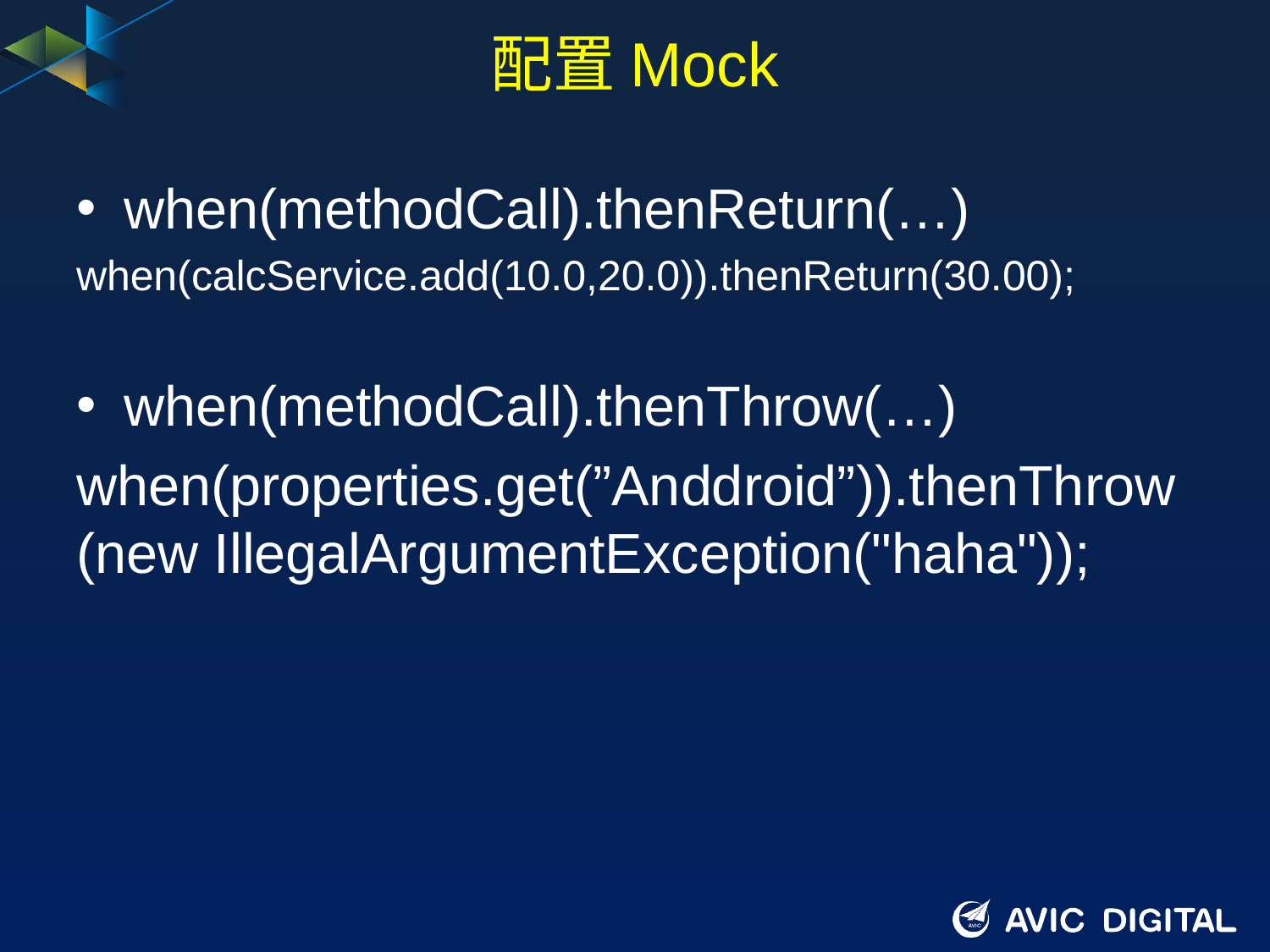

# 配置Mock
when(methodCall).thenReturn(…)
when(calcService.add(10.0,20.0)).thenReturn(30.00);

when(methodCall).thenThrow(…)
when(properties.get(”Anddroid”)).thenThrow(new IllegalArgumentException("haha"));